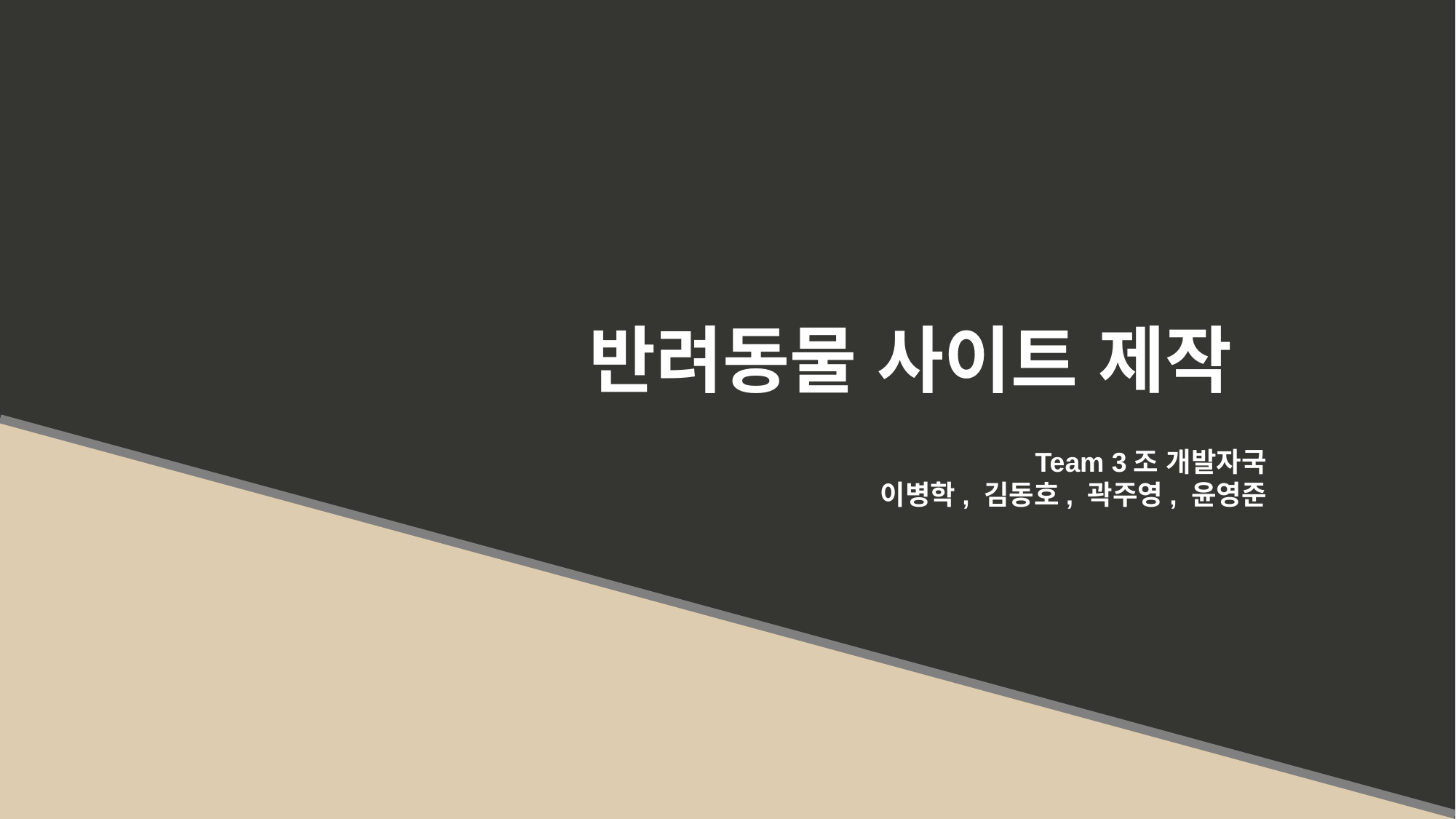

반려동물 사이트 제작
Team 3조 개발자국
이병학, 김동호, 곽주영, 윤영준